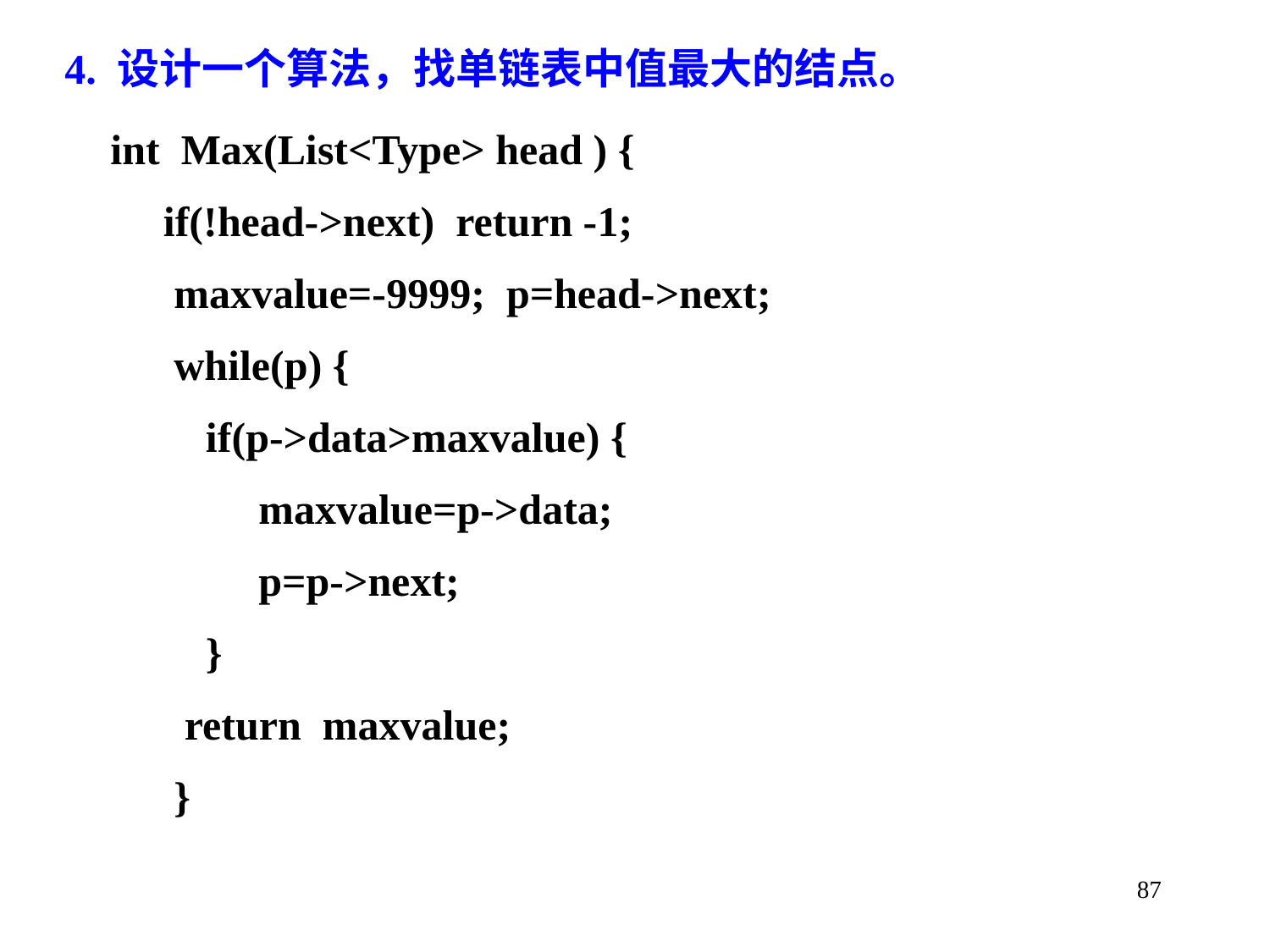

4. 设计一个算法，找单链表中值最大的结点。
     int  Max(List<Type> head ) {
          if(!head->next)  return -1;
           maxvalue=-9999;  p=head->next;
           while(p) {
              if(p->data>maxvalue) {
                   maxvalue=p->data;
                   p=p->next;
              }
            return  maxvalue;
           }
87